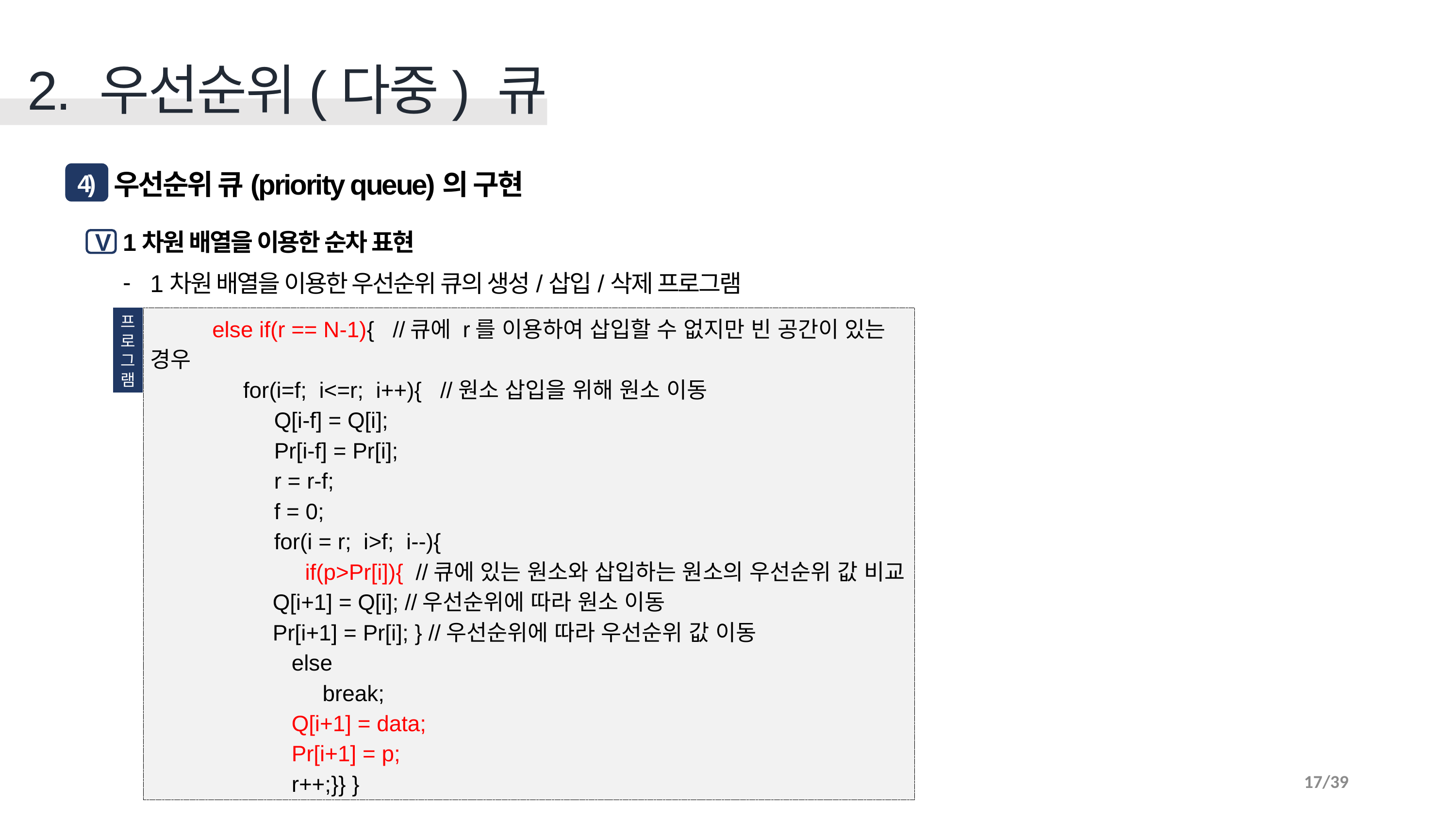

2. 우선순위(다중) 큐

 우선순위 큐(priority queue)의 구현
4)
1차원 배열을 이용한 순차 표현

1차원 배열을 이용한 우선순위 큐의 생성/삽입/삭제 프로그램
V
프
로
그
램
          else if(r == N-1){   //큐에 r를 이용하여 삽입할 수 없지만 빈 공간이 있는 경우
               for(i=f;  i<=r;  i++){   //원소 삽입을 위해 원소 이동
                    Q[i-f] = Q[i];
                    Pr[i-f] = Pr[i];
                    r = r-f;
                    f = 0;
                    for(i = r;  i>f;  i--){
                         if(p>Pr[i]){  //큐에 있는 원소와 삽입하는 원소의 우선순위 값 비교
	        Q[i+1] = Q[i]; //우선순위에 따라 원소 이동
	        Pr[i+1] = Pr[i]; } //우선순위에 따라 우선순위 값 이동
              else
                   break;
              Q[i+1] = data;
              Pr[i+1] = p;
              r++;}} }
17/39